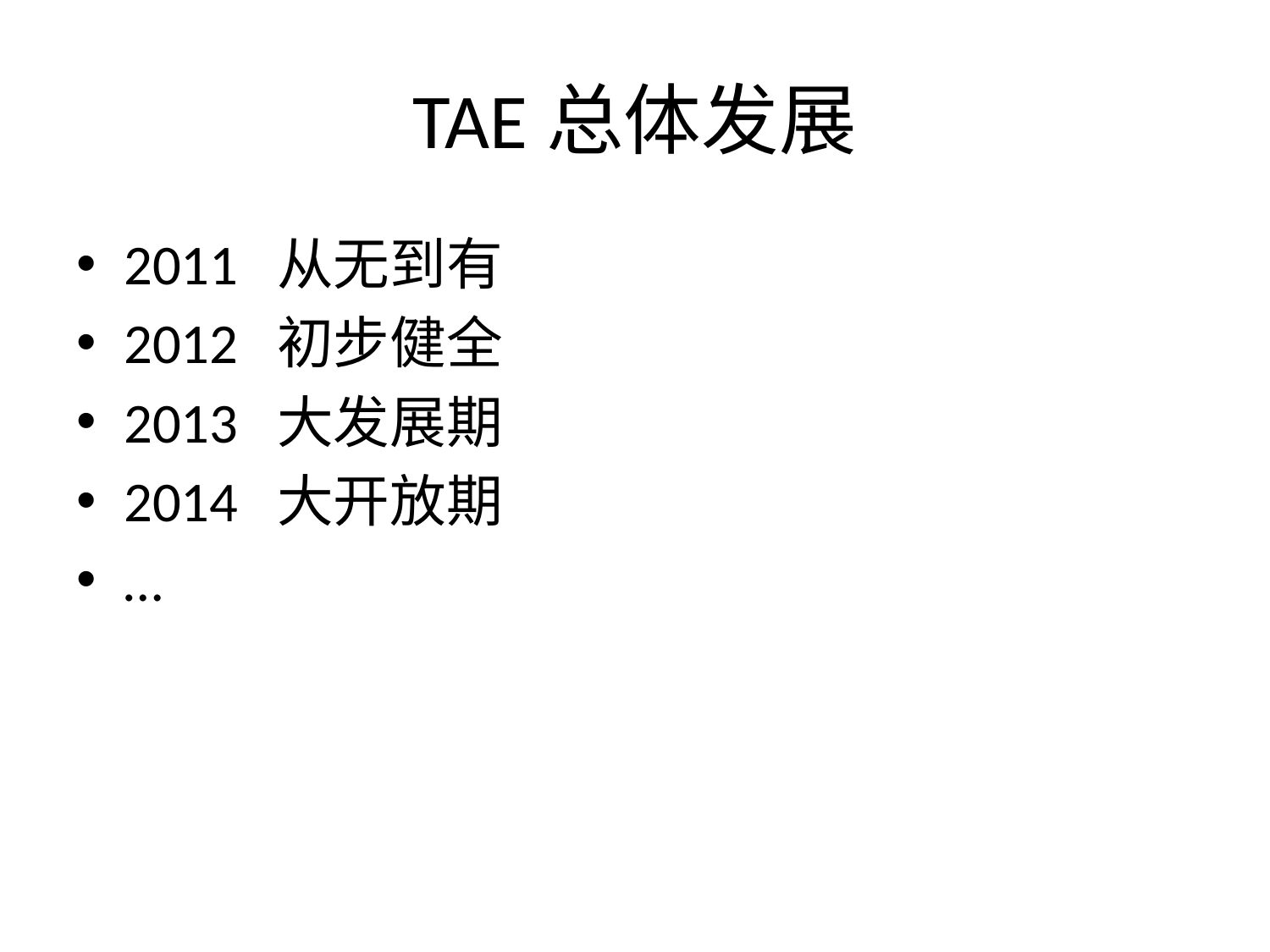

# TAE总体发展
2011  从无到有
2012  初步健全
2013  大发展期
2014  大开放期
…